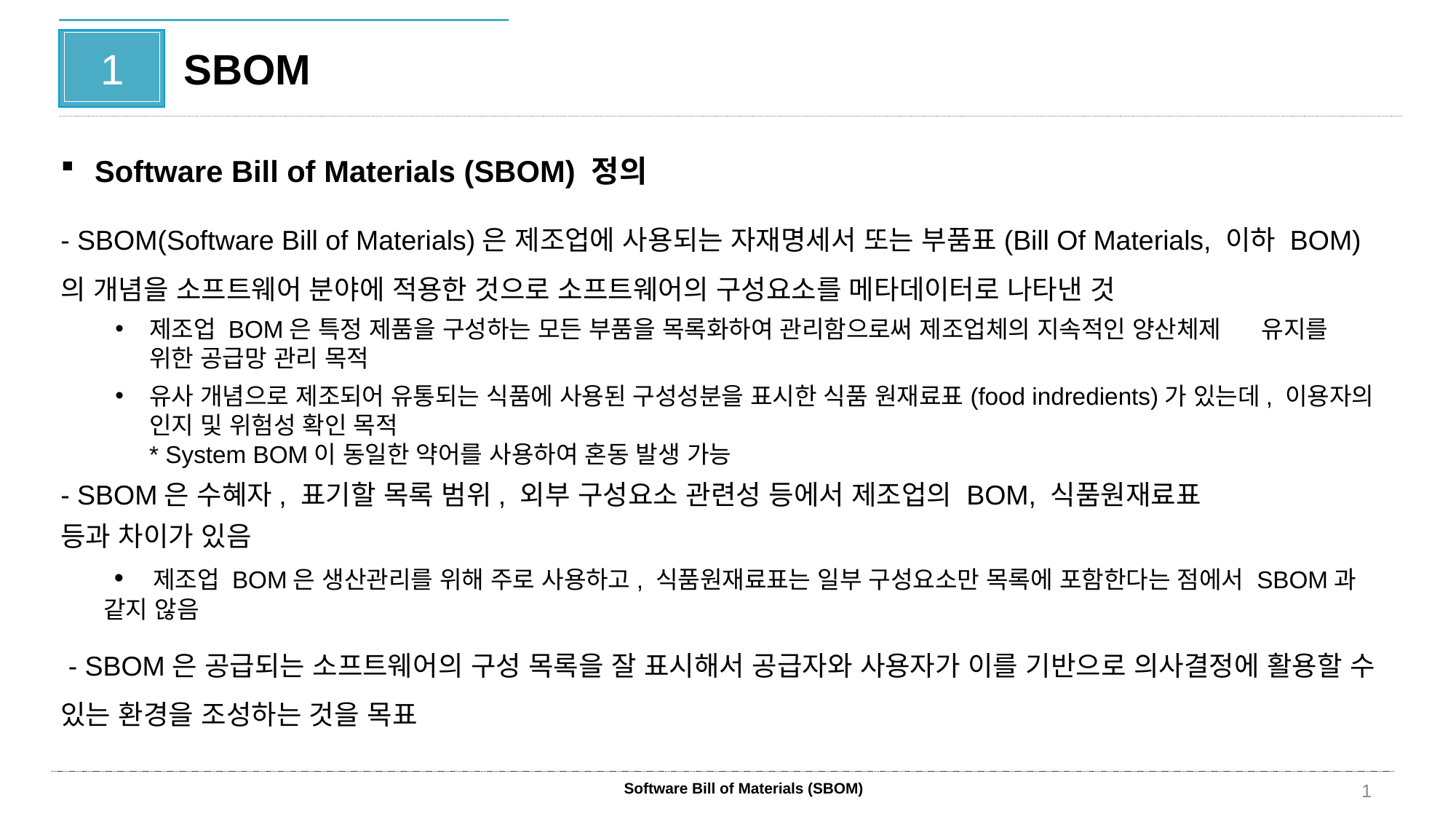

1
SBOM
Software Bill of Materials (SBOM) 정의
- SBOM(Software Bill of Materials)은 제조업에 사용되는 자재명세서 또는 부품표(Bill Of Materials, 이하 BOM)의 개념을 소프트웨어 분야에 적용한 것으로 소프트웨어의 구성요소를 메타데이터로 나타낸 것
제조업 BOM은 특정 제품을 구성하는 모든 부품을 목록화하여 관리함으로써 제조업체의 지속적인 양산체제      유지를 위한 공급망 관리 목적
유사 개념으로 제조되어 유통되는 식품에 사용된 구성성분을 표시한 식품 원재료표(food indredients)가 있는데, 이용자의 인지 및 위험성 확인 목적
* System BOM이 동일한 약어를 사용하여 혼동 발생 가능
- SBOM은 수혜자, 표기할 목록 범위, 외부 구성요소 관련성 등에서 제조업의 BOM, 식품원재료표
등과 차이가 있음
   제조업 BOM은 생산관리를 위해 주로 사용하고, 식품원재료표는 일부 구성요소만 목록에 포함한다는 점에서 SBOM과 같지 않음
 - SBOM은 공급되는 소프트웨어의 구성 목록을 잘 표시해서 공급자와 사용자가 이를 기반으로 의사결정에 활용할 수 있는 환경을 조성하는 것을 목표